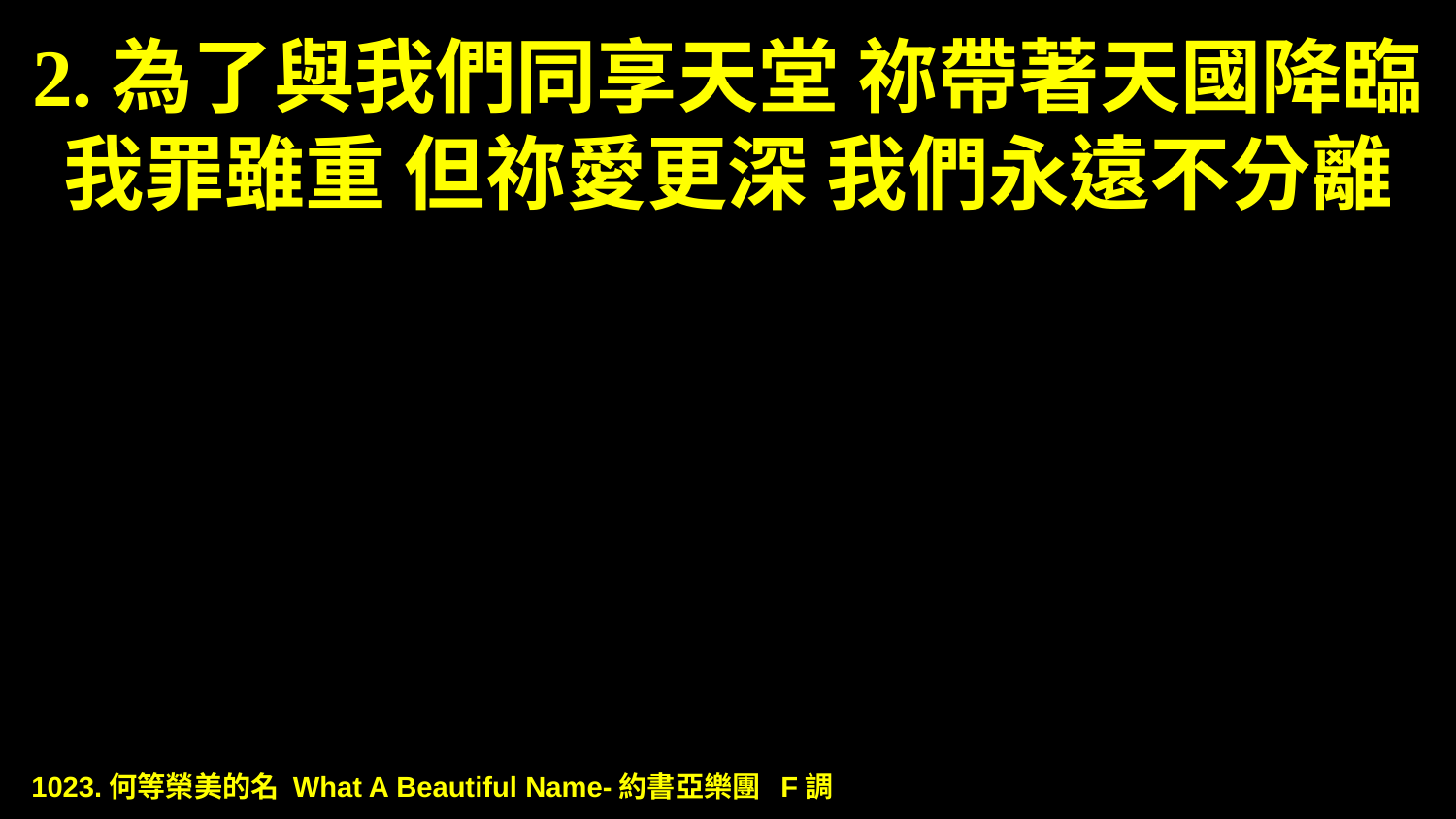

# 2.為了與我們同享天堂 祢帶著天國降臨 我罪雖重 但祢愛更深 我們永遠不分離
1023.何等榮美的名 What A Beautiful Name-約書亞樂團  F調